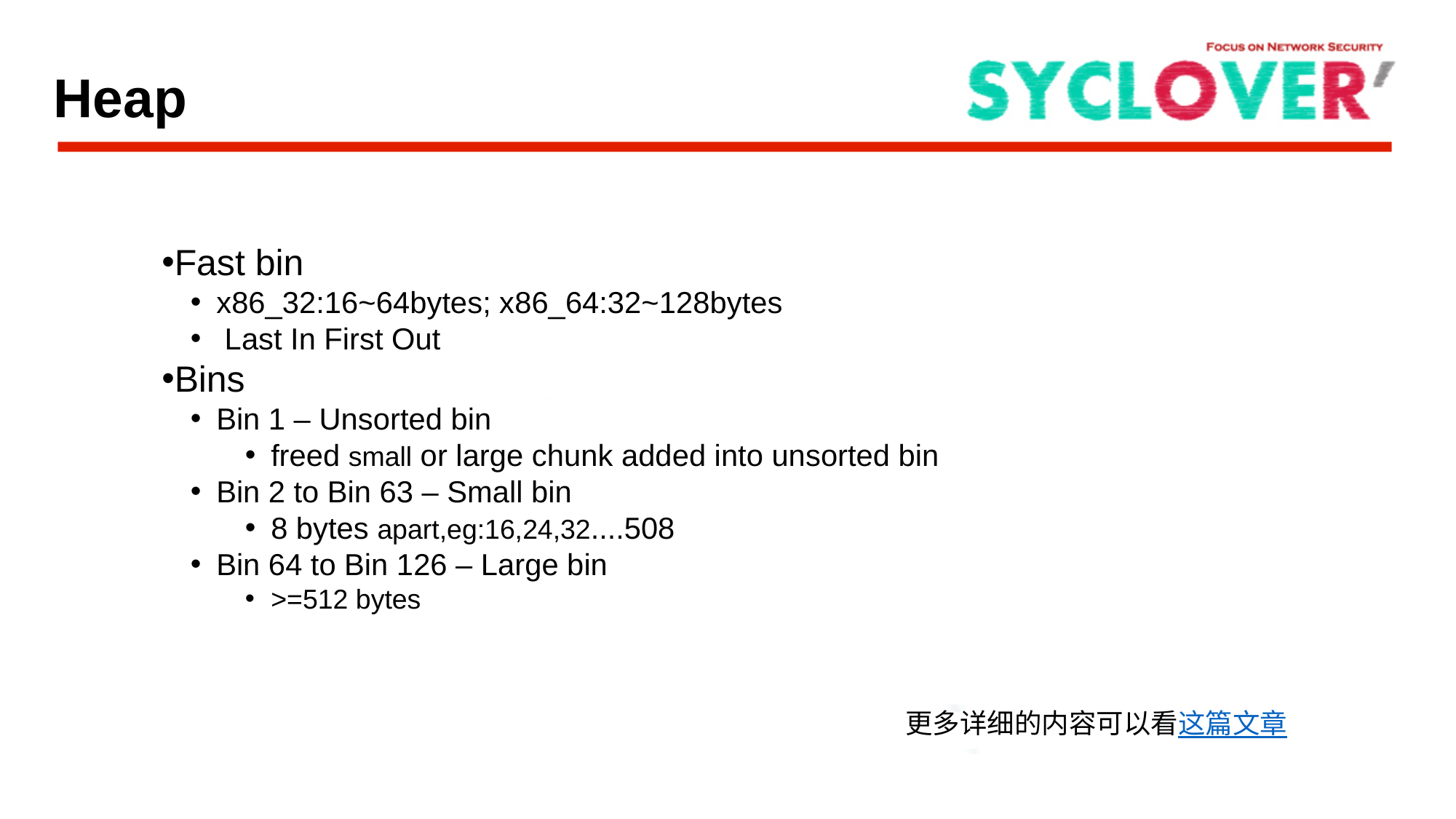

Heap
Fast bin
x86_32:16~64bytes; x86_64:32~128bytes
 Last In First Out
Bins
Bin 1 – Unsorted bin
freed small or large chunk added into unsorted bin
Bin 2 to Bin 63 – Small bin
8 bytes apart,eg:16,24,32....508
Bin 64 to Bin 126 – Large bin
>=512 bytes
更多详细的内容可以看这篇文章